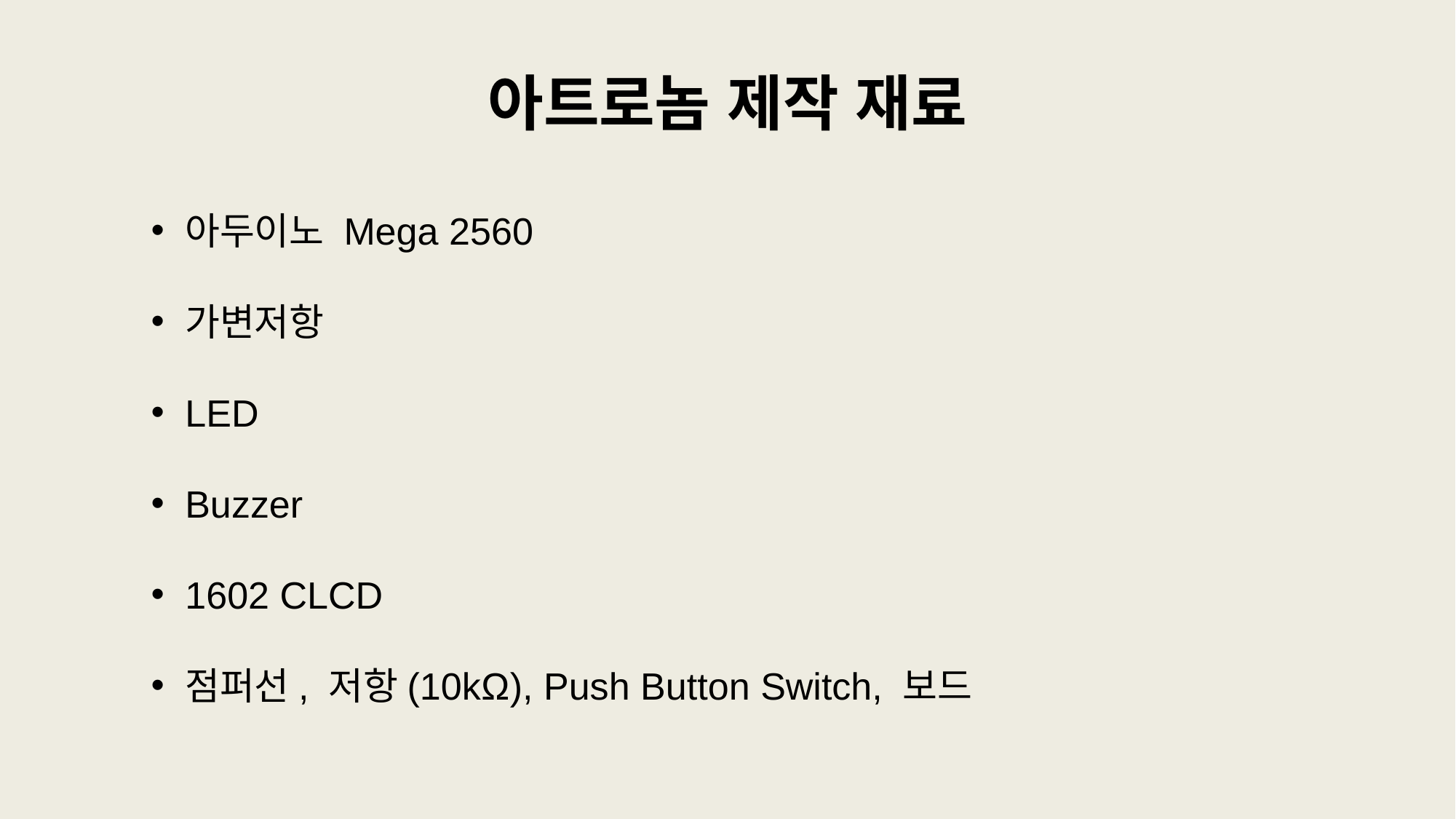

# 아트로놈 제작 재료
아두이노 Mega 2560

가변저항

LED

Buzzer

1602 CLCD

점퍼선, 저항(10kΩ), Push Button Switch, 보드